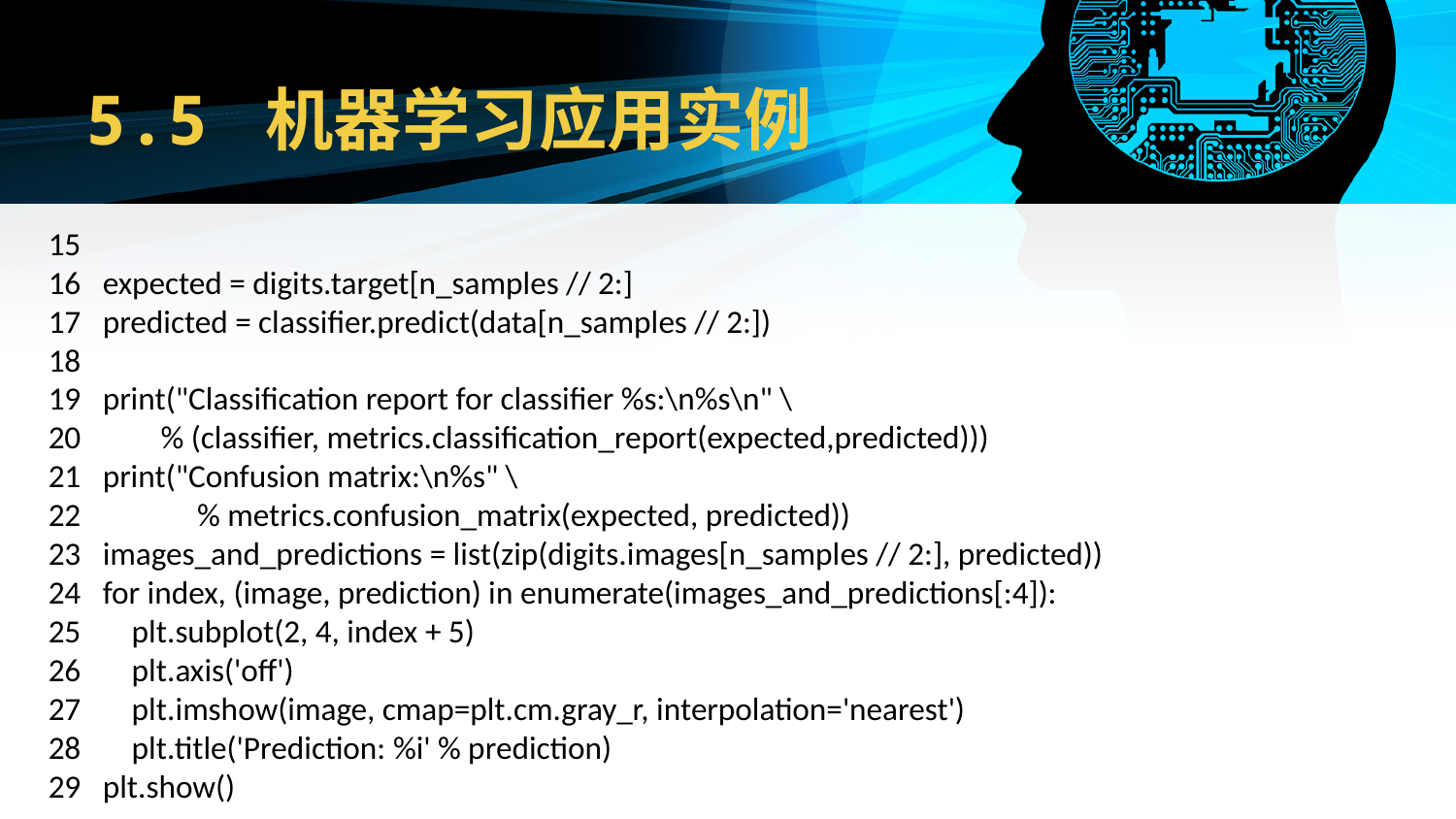

# 5.5 机器学习应用实例
15
16   expected = digits.target[n_samples // 2:]
17   predicted = classifier.predict(data[n_samples // 2:])
18
19   print("Classification report for classifier %s:\n%s\n" \
20           % (classifier, metrics.classification_report(expected,predicted)))
21   print("Confusion matrix:\n%s" \
22                % metrics.confusion_matrix(expected, predicted))
23   images_and_predictions = list(zip(digits.images[n_samples // 2:], predicted))
24   for index, (image, prediction) in enumerate(images_and_predictions[:4]):
25       plt.subplot(2, 4, index + 5)
26       plt.axis('off')
27       plt.imshow(image, cmap=plt.cm.gray_r, interpolation='nearest')
28       plt.title('Prediction: %i' % prediction)
29   plt.show()